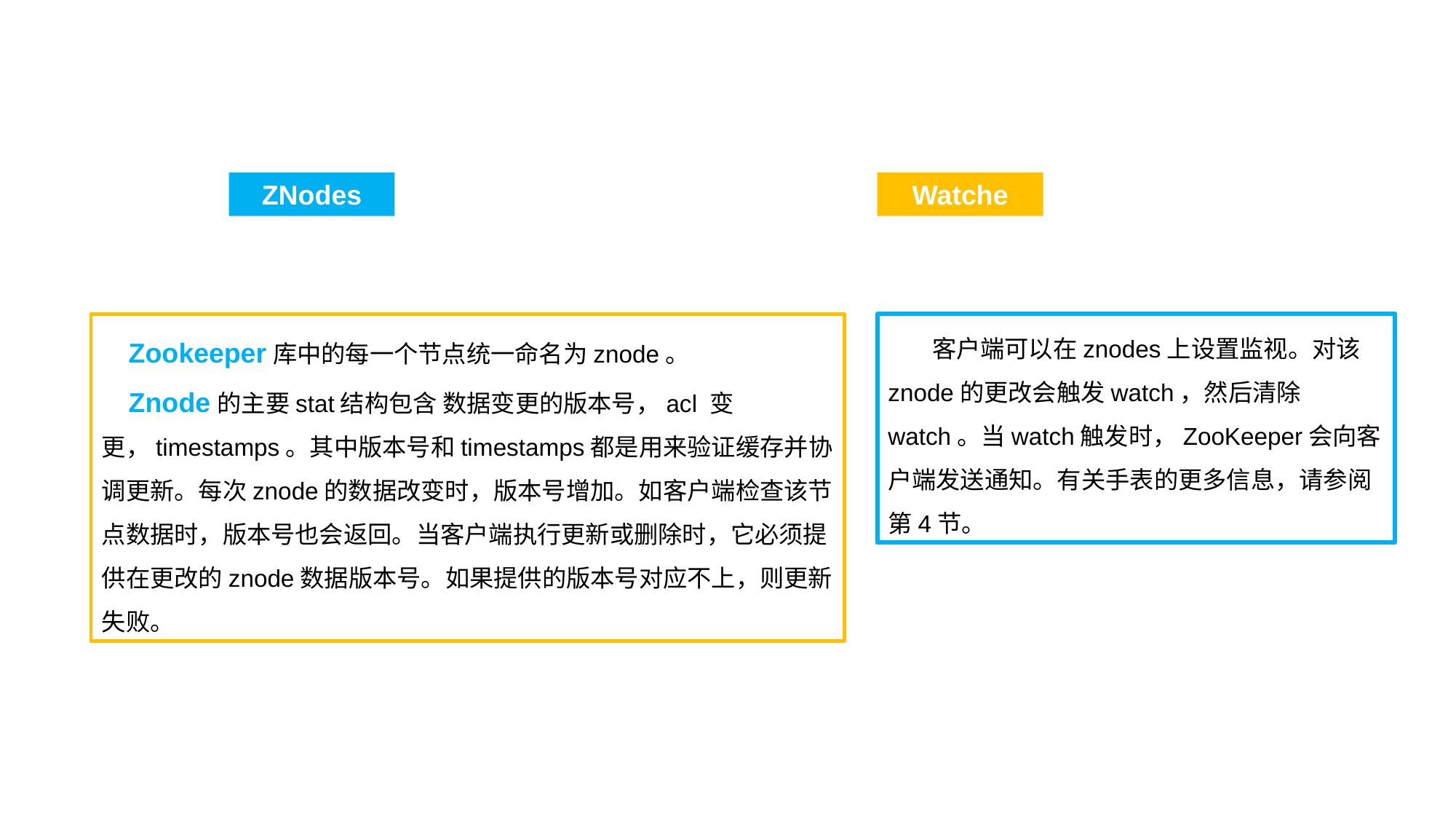

第二章    Zookeeper 数据类型
ZNodes
Watche
    Zookeeper库中的每一个节点统一命名为znode。
    Znode的主要stat结构包含 数据变更的版本号，acl 变更，timestamps。其中版本号和timestamps都是用来验证缓存并协调更新。每次znode的数据改变时，版本号增加。如客户端检查该节点数据时，版本号也会返回。当客户端执行更新或删除时，它必须提供在更改的znode数据版本号。如果提供的版本号对应不上，则更新失败。
       客户端可以在znodes上设置监视。对该znode的更改会触发watch，然后清除watch。当watch触发时，ZooKeeper会向客户端发送通知。有关手表的更多信息，请参阅第4节。